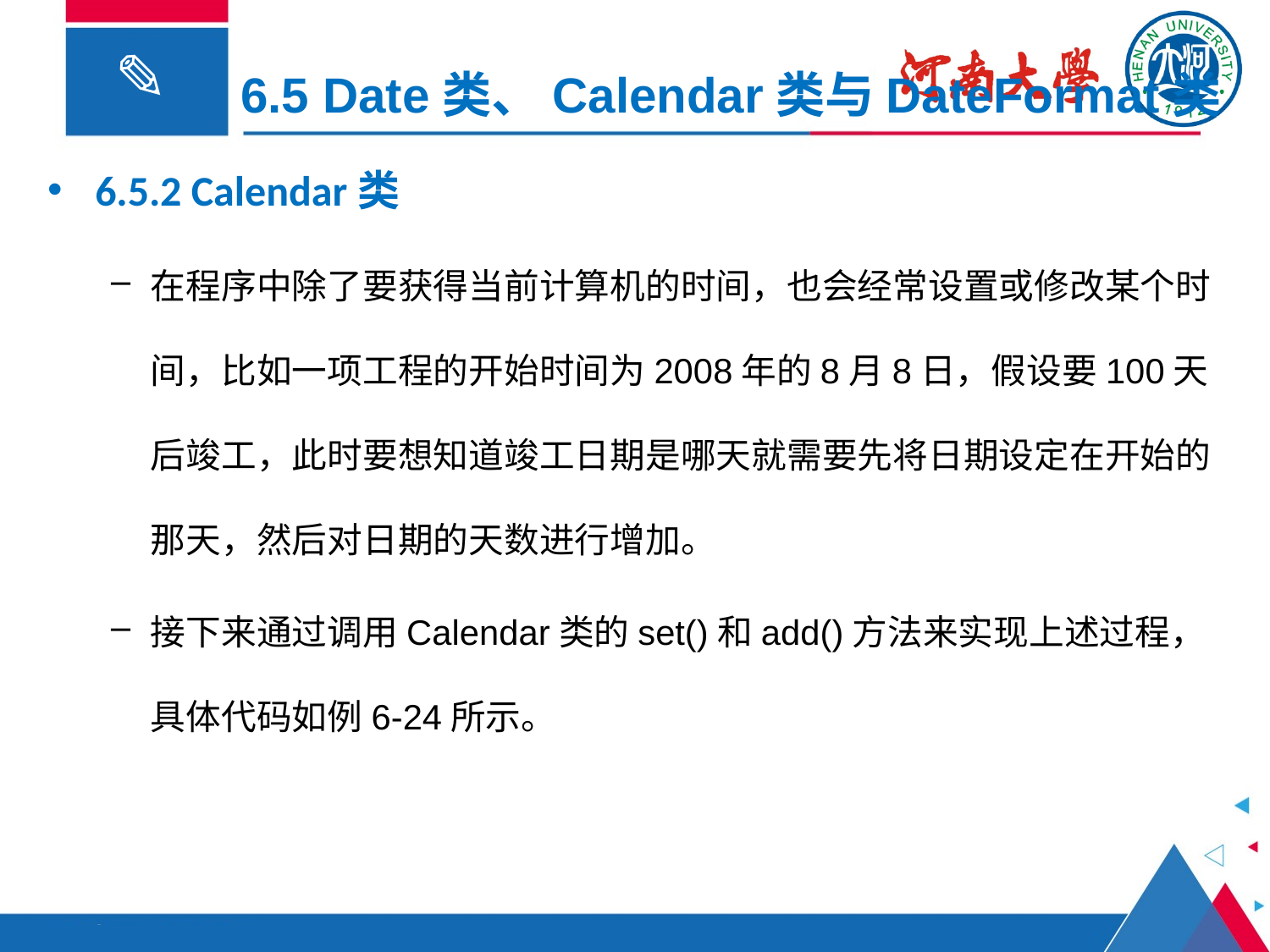

6.5 Date类、Calendar类与DateFormat类
6.5.2 Calendar类
在程序中除了要获得当前计算机的时间，也会经常设置或修改某个时间，比如一项工程的开始时间为2008年的8月8日，假设要100天后竣工，此时要想知道竣工日期是哪天就需要先将日期设定在开始的那天，然后对日期的天数进行增加。
接下来通过调用Calendar类的set()和add()方法来实现上述过程，具体代码如例6-24所示。